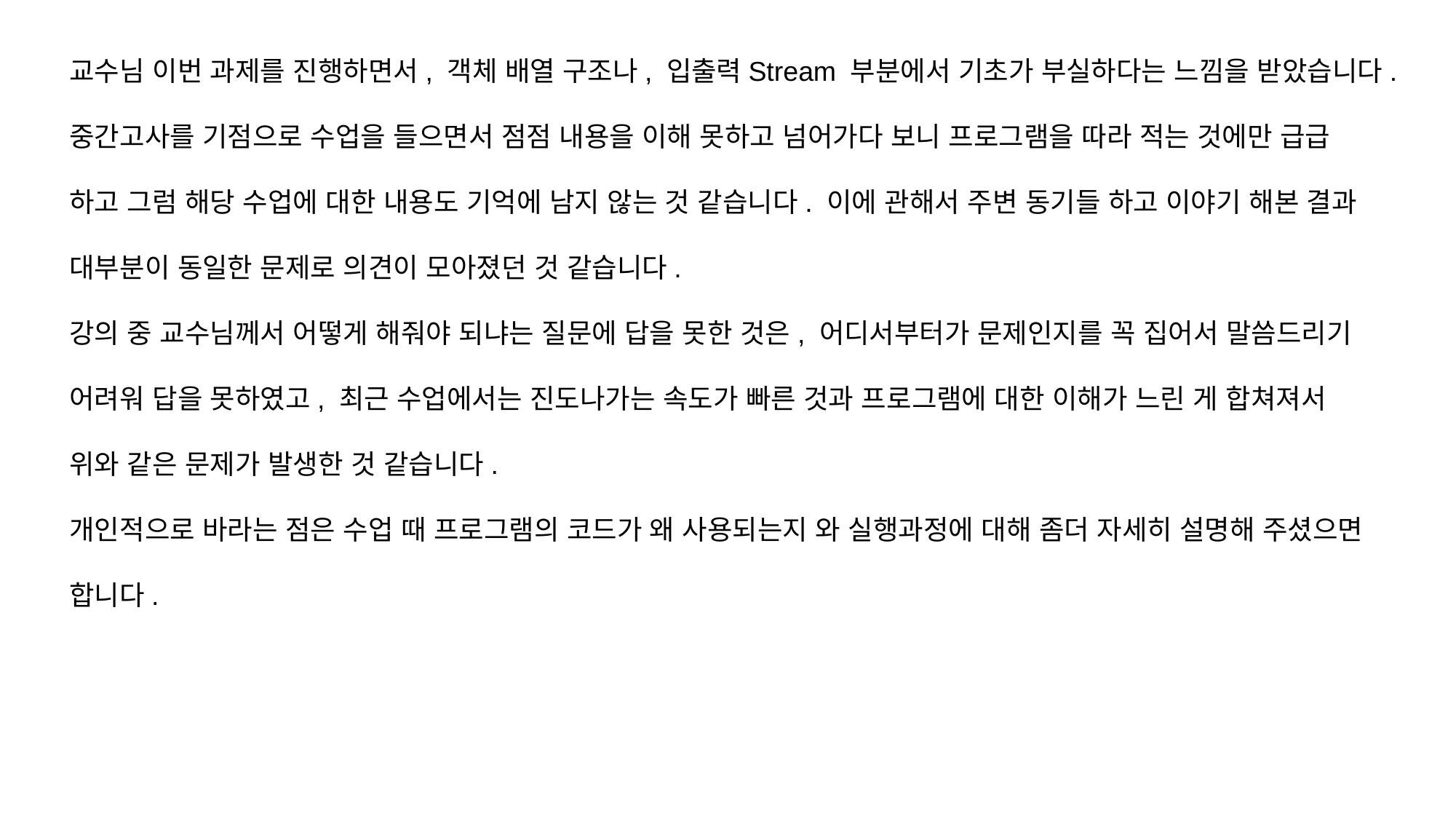

교수님 이번 과제를 진행하면서, 객체 배열 구조나, 입출력Stream 부분에서 기초가 부실하다는 느낌을 받았습니다.

중간고사를 기점으로 수업을 들으면서 점점 내용을 이해 못하고 넘어가다 보니 프로그램을 따라 적는 것에만 급급

하고 그럼 해당 수업에 대한 내용도 기억에 남지 않는 것 같습니다. 이에 관해서 주변 동기들 하고 이야기 해본 결과

대부분이 동일한 문제로 의견이 모아졌던 것 같습니다.

강의 중 교수님께서 어떻게 해줘야 되냐는 질문에 답을 못한 것은, 어디서부터가 문제인지를 꼭 집어서 말씀드리기

어려워 답을 못하였고, 최근 수업에서는 진도나가는 속도가 빠른 것과 프로그램에 대한 이해가 느린 게 합쳐져서

위와 같은 문제가 발생한 것 같습니다.

개인적으로 바라는 점은 수업 때 프로그램의 코드가 왜 사용되는지 와 실행과정에 대해 좀더 자세히 설명해 주셨으면

합니다.